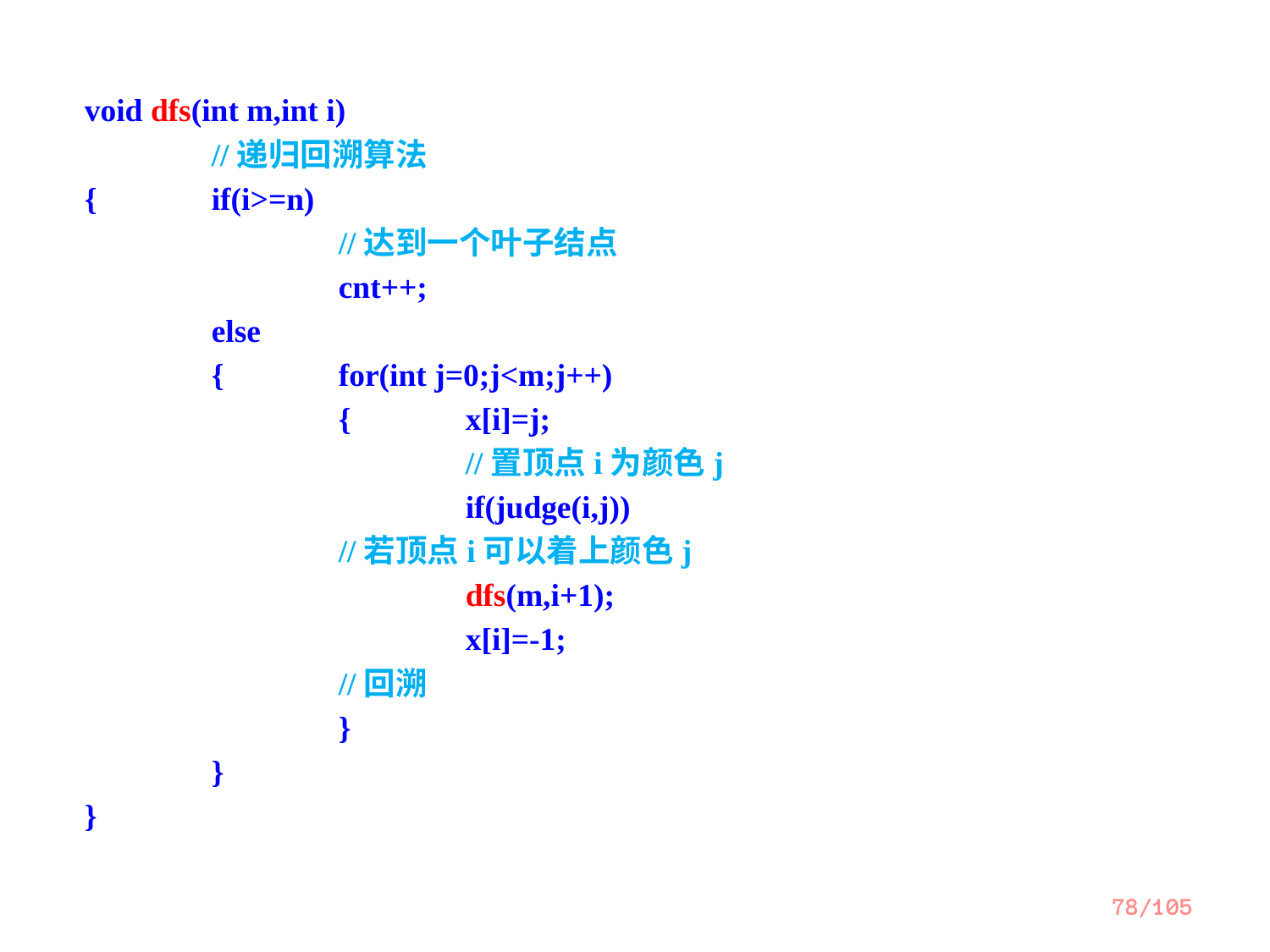

void dfs(int m,int i)							//递归回溯算法
{	if(i>=n)									//达到一个叶子结点
  		cnt++;
 	else
 	{	for(int j=0;j<m;j++)
   		{	x[i]=j;								//置顶点i为颜色j
     			if(judge(i,j))						//若顶点i可以着上颜色j
       			dfs(m,i+1);
      			x[i]=-1; 							//回溯
  		}
	}
}
78/105